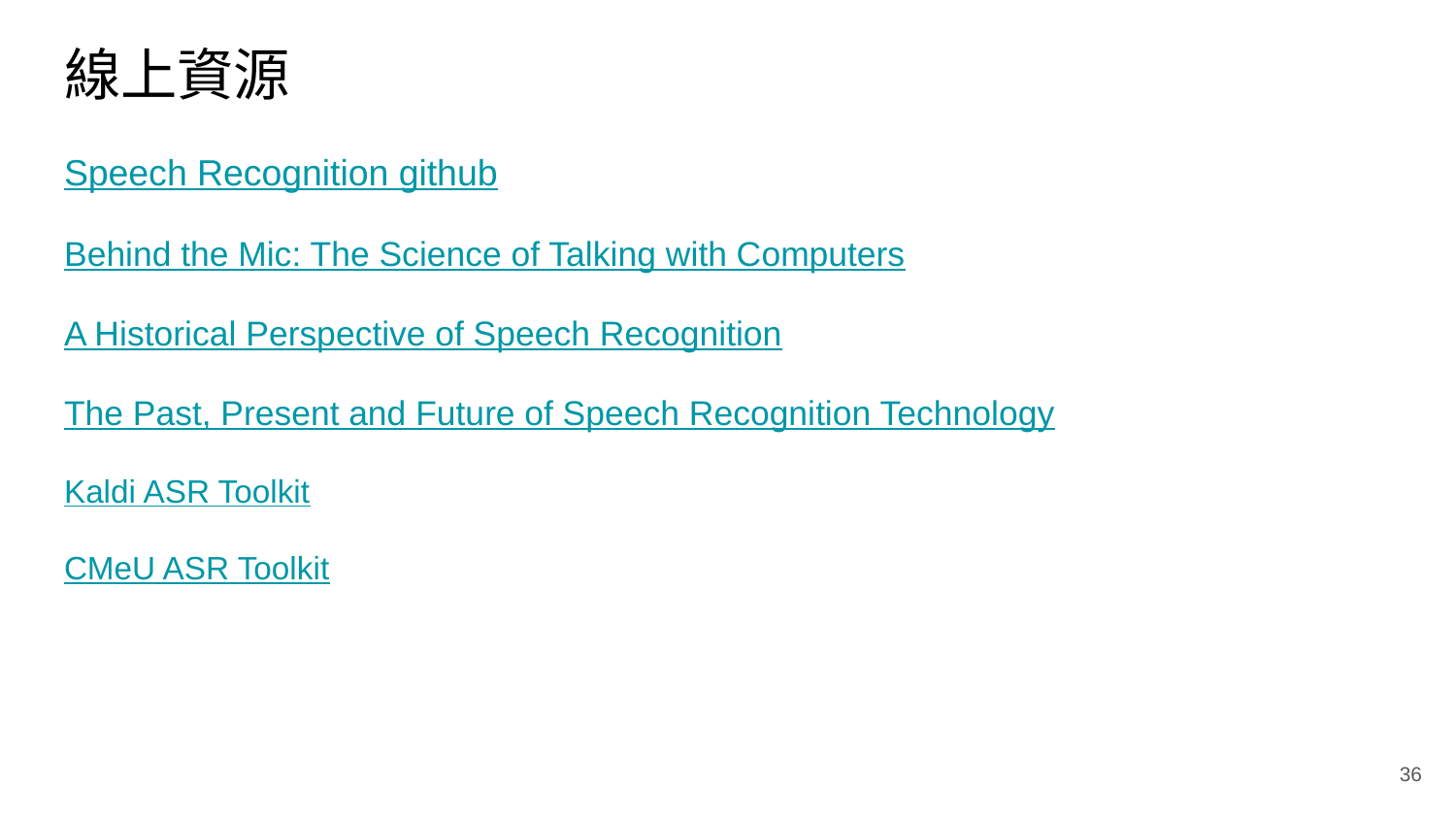

# 線上資源
Speech Recognition github
Behind the Mic: The Science of Talking with Computers
A Historical Perspective of Speech Recognition
The Past, Present and Future of Speech Recognition Technology
Kaldi ASR Toolkit
CMeU ASR Toolkit
36